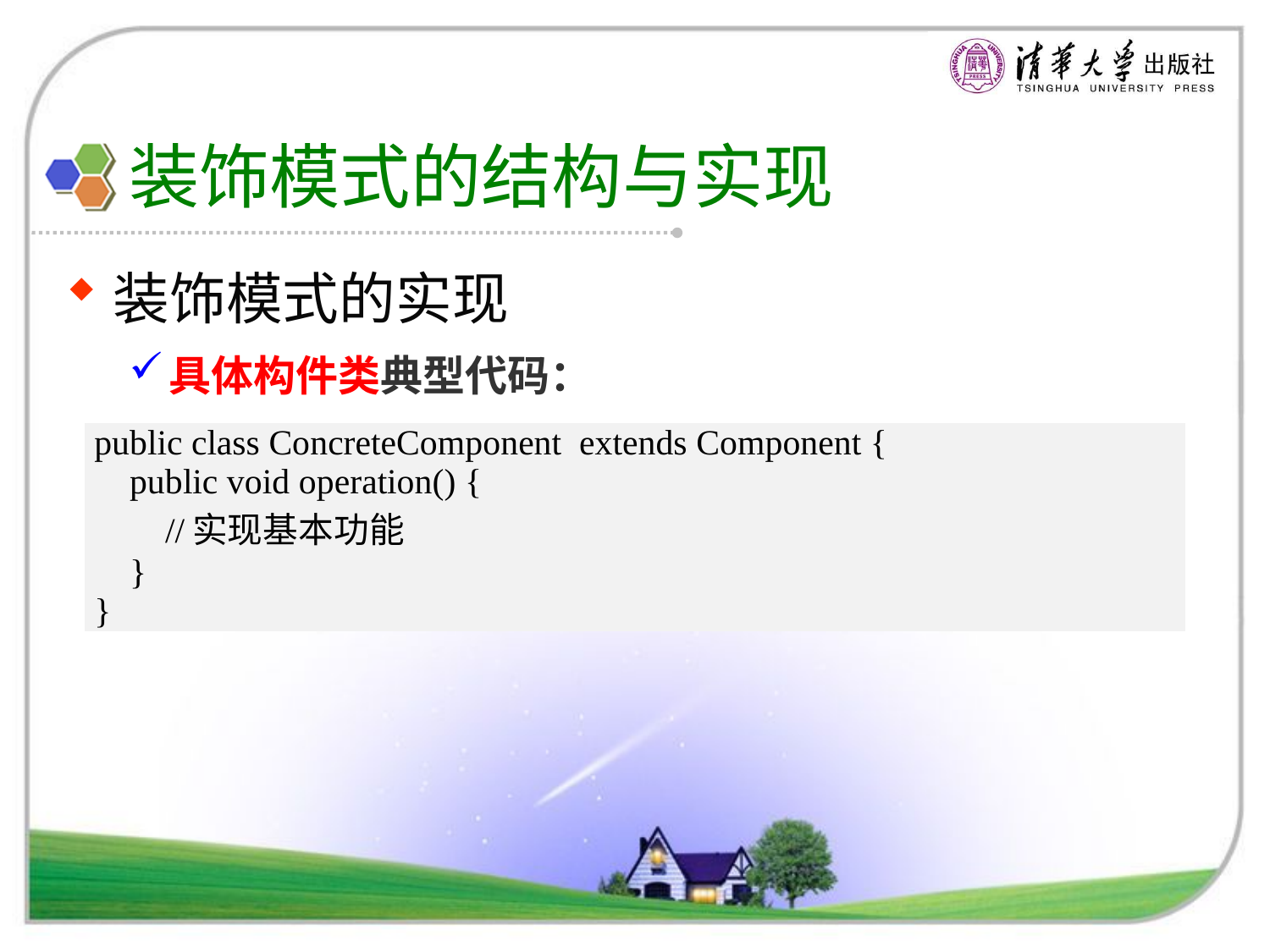

# 装饰模式的结构与实现
装饰模式的实现
具体构件类典型代码：
| public class ConcreteComponent extends Component { public void operation() { //实现基本功能 } } |
| --- |